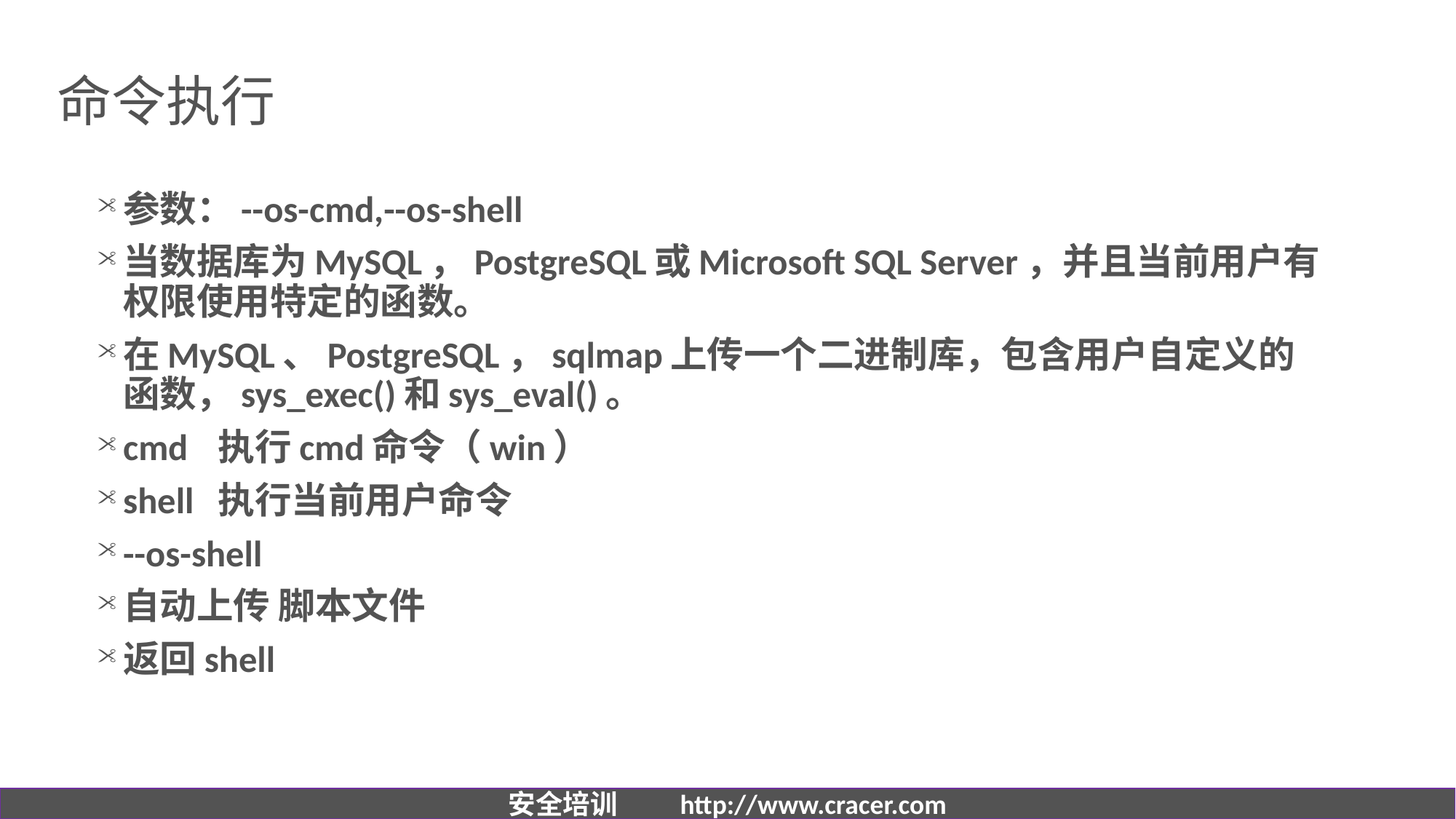

# 命令执行
参数：--os-cmd,--os-shell
当数据库为MySQL，PostgreSQL或Microsoft SQL Server，并且当前用户有权限使用特定的函数。
在MySQL、PostgreSQL，sqlmap上传一个二进制库，包含用户自定义的函数，sys_exec()和sys_eval()。
cmd			执行cmd命令（win）
shell			执行当前用户命令
--os-shell
自动上传 脚本文件
返回shell